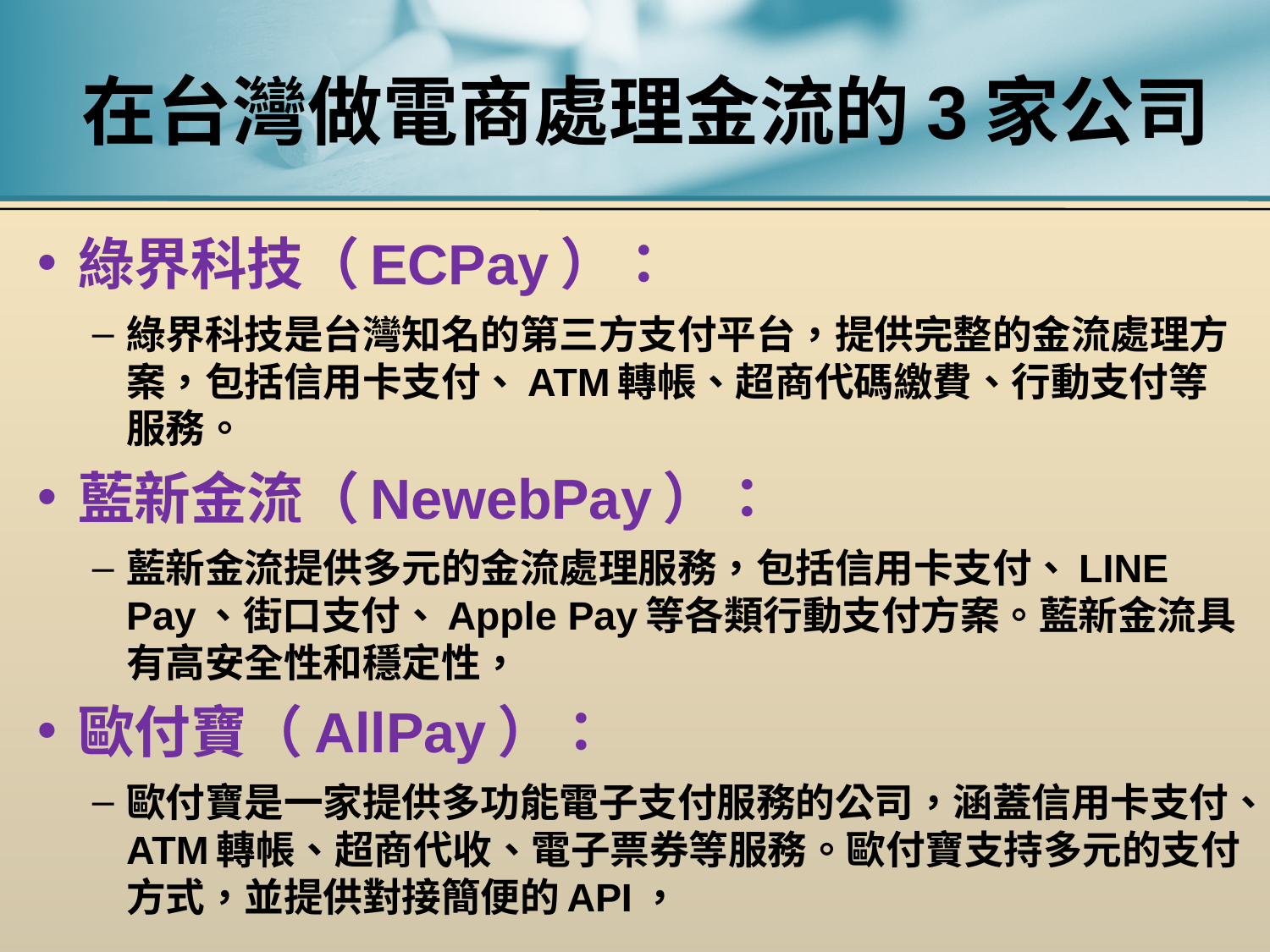

# 在台灣做電商處理金流的3家公司
綠界科技（ECPay）：
綠界科技是台灣知名的第三方支付平台，提供完整的金流處理方案，包括信用卡支付、ATM轉帳、超商代碼繳費、行動支付等服務。
藍新金流（NewebPay）：
藍新金流提供多元的金流處理服務，包括信用卡支付、LINE Pay、街口支付、Apple Pay等各類行動支付方案。藍新金流具有高安全性和穩定性，
歐付寶（AllPay）：
歐付寶是一家提供多功能電子支付服務的公司，涵蓋信用卡支付、ATM轉帳、超商代收、電子票券等服務。歐付寶支持多元的支付方式，並提供對接簡便的API，